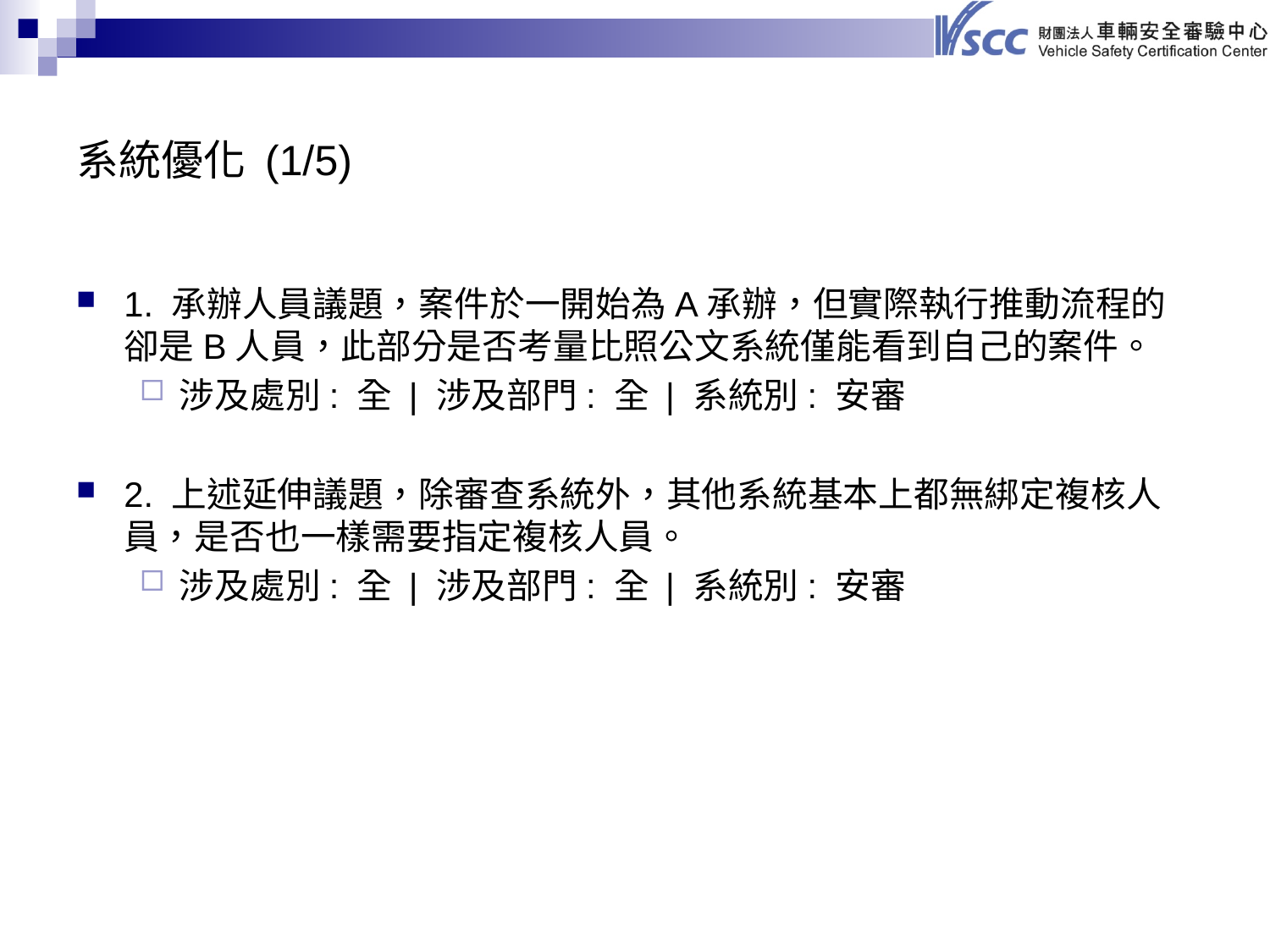

# 系統優化 (1/5)
1. 承辦人員議題，案件於一開始為A承辦，但實際執行推動流程的卻是B人員，此部分是否考量比照公文系統僅能看到自己的案件。
涉及處別: 全 | 涉及部門: 全 | 系統別: 安審

2. 上述延伸議題，除審查系統外，其他系統基本上都無綁定複核人員，是否也一樣需要指定複核人員。
涉及處別: 全 | 涉及部門: 全 | 系統別: 安審